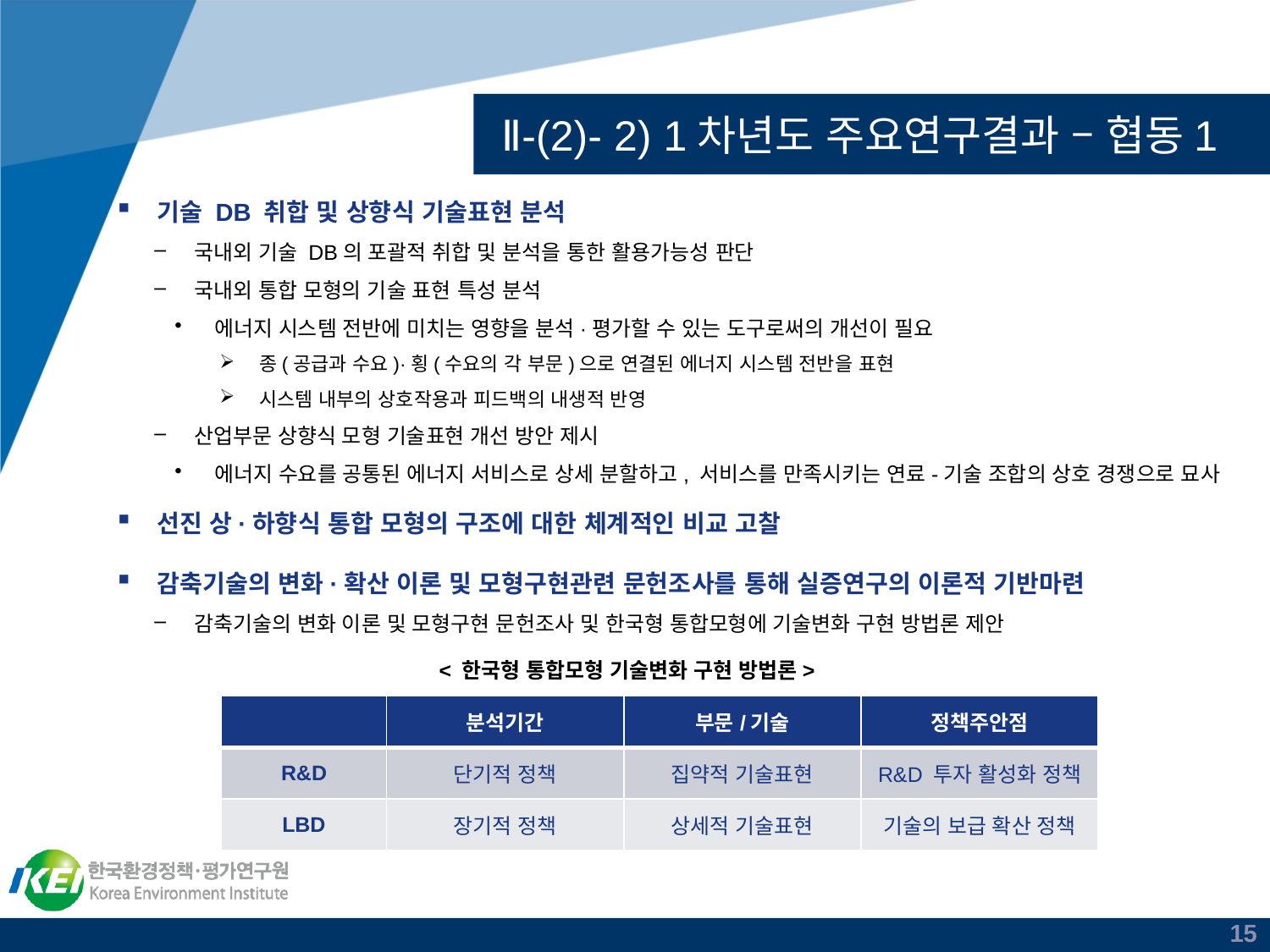

# Ⅱ-(2)- 2) 1차년도 주요연구결과 – 협동1
기술 DB 취합 및 상향식 기술표현 분석
국내외 기술 DB의 포괄적 취합 및 분석을 통한 활용가능성 판단
국내외 통합 모형의 기술 표현 특성 분석
에너지 시스템 전반에 미치는 영향을 분석·평가할 수 있는 도구로써의 개선이 필요
종(공급과 수요)·횡(수요의 각 부문)으로 연결된 에너지 시스템 전반을 표현
시스템 내부의 상호작용과 피드백의 내생적 반영
산업부문 상향식 모형 기술표현 개선 방안 제시
에너지 수요를 공통된 에너지 서비스로 상세 분할하고, 서비스를 만족시키는 연료-기술 조합의 상호 경쟁으로 묘사
선진 상·하향식 통합 모형의 구조에 대한 체계적인 비교 고찰

감축기술의 변화·확산 이론 및 모형구현관련 문헌조사를 통해 실증연구의 이론적 기반마련
감축기술의 변화 이론 및 모형구현 문헌조사 및 한국형 통합모형에 기술변화 구현 방법론 제안

< 한국형 통합모형 기술변화 구현 방법론>
|  | 분석기간 | 부문/기술 | 정책주안점 |
| --- | --- | --- | --- |
| R&D | 단기적 정책 | 집약적 기술표현 | R&D 투자 활성화 정책 |
| LBD | 장기적 정책 | 상세적 기술표현 | 기술의 보급 확산 정책 |
15